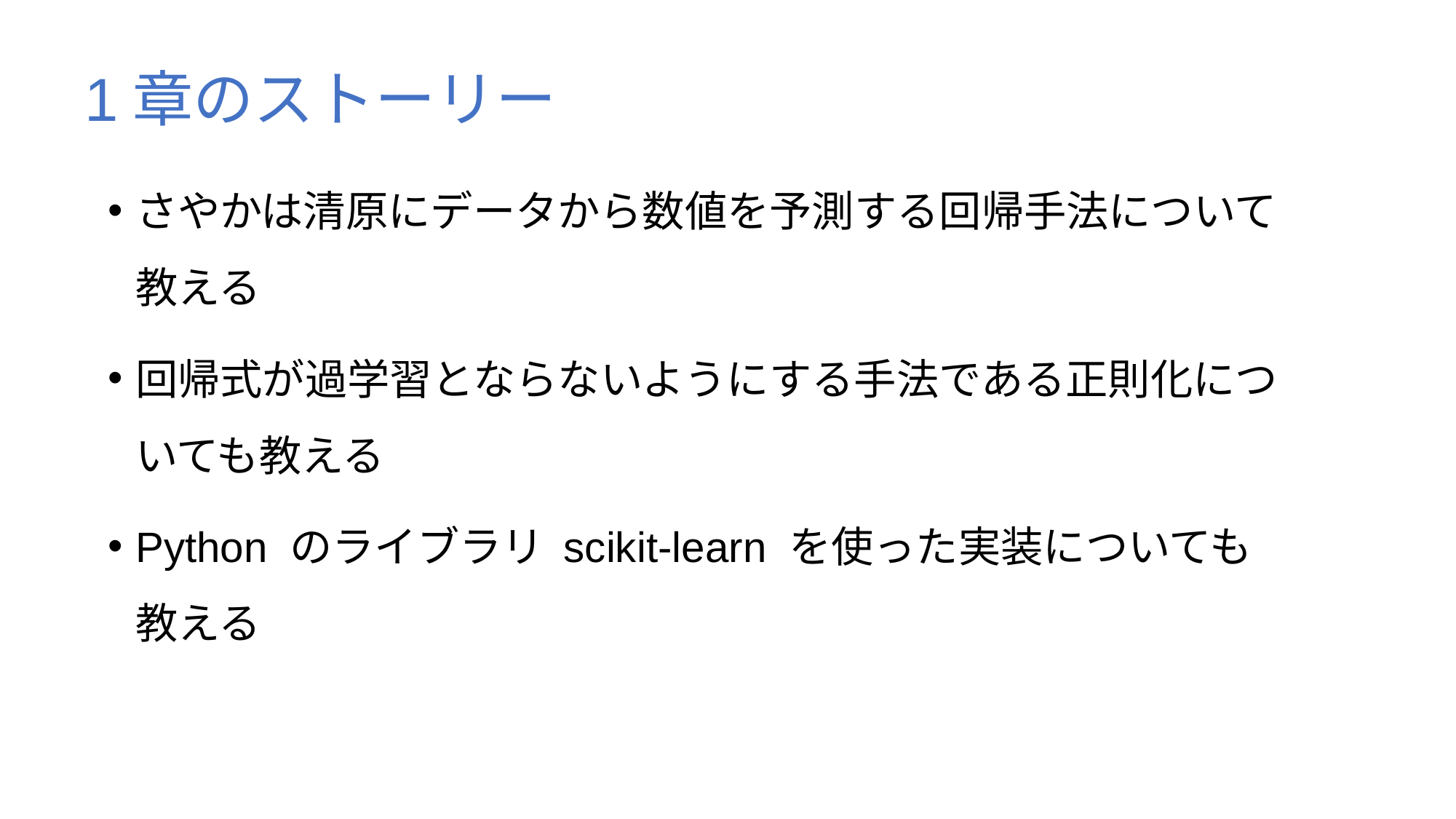

# 1章のストーリー
さやかは清原にデータから数値を予測する回帰手法について教える
回帰式が過学習とならないようにする手法である正則化についても教える
Python のライブラリ scikit-learn を使った実装についても教える